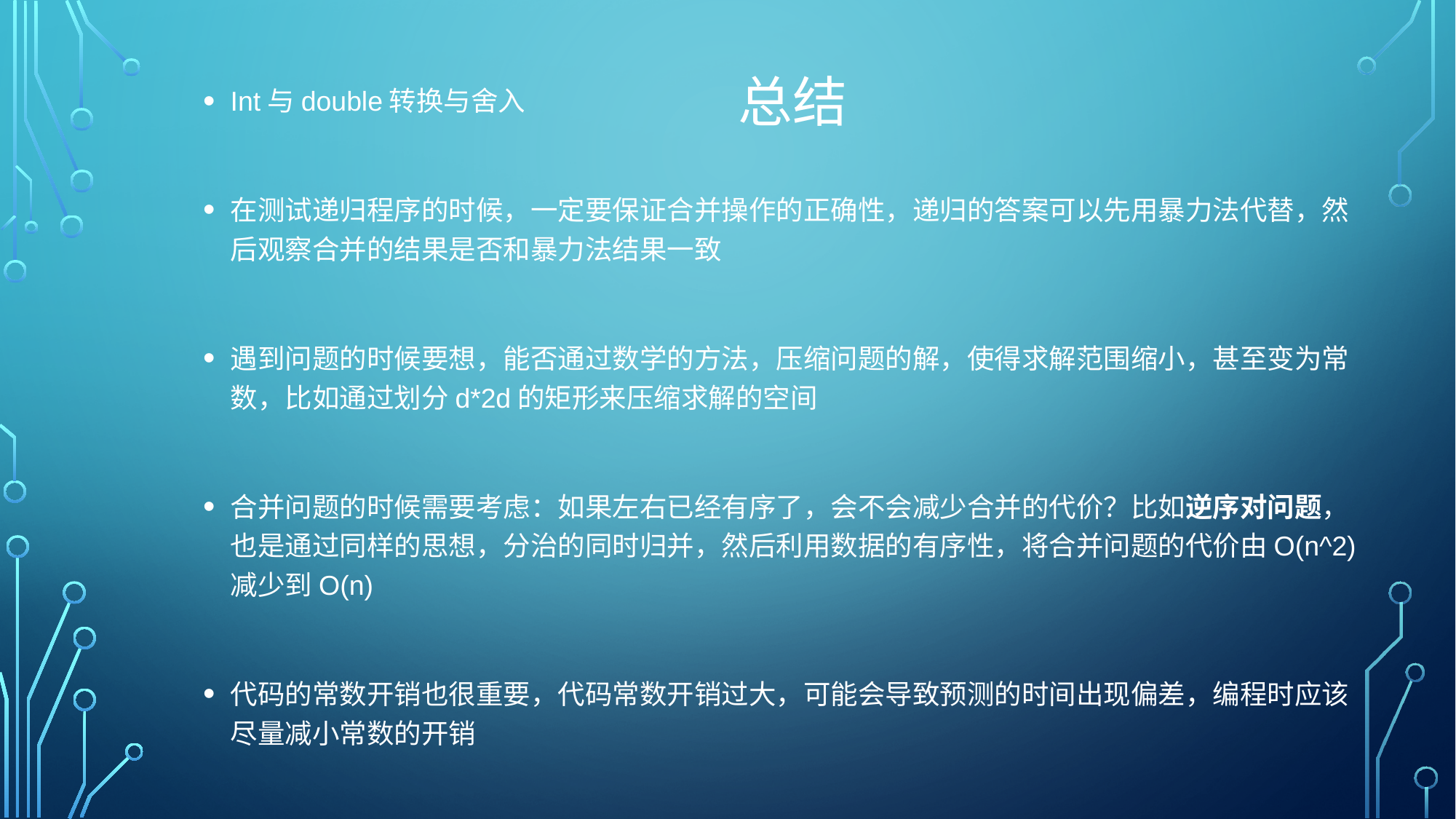

# 总结
Int与double转换与舍入

在测试递归程序的时候，一定要保证合并操作的正确性，递归的答案可以先用暴力法代替，然后观察合并的结果是否和暴力法结果一致

遇到问题的时候要想，能否通过数学的方法，压缩问题的解，使得求解范围缩小，甚至变为常数，比如通过划分d*2d的矩形来压缩求解的空间

合并问题的时候需要考虑：如果左右已经有序了，会不会减少合并的代价？比如逆序对问题，也是通过同样的思想，分治的同时归并，然后利用数据的有序性，将合并问题的代价由O(n^2)减少到O(n)

代码的常数开销也很重要，代码常数开销过大，可能会导致预测的时间出现偏差，编程时应该尽量减小常数的开销